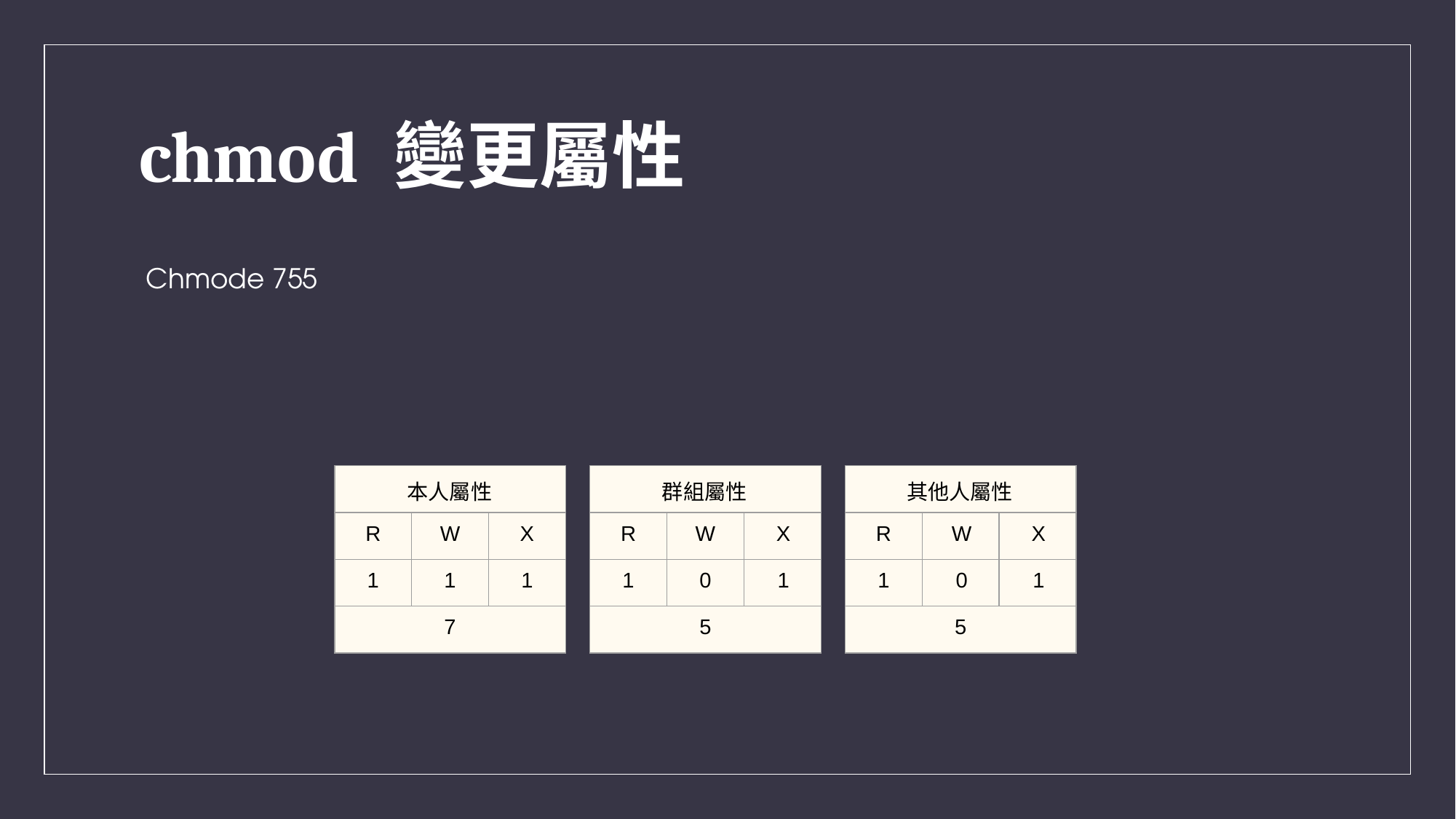

# chmod 變更屬性
Chmode 755
| 本人屬性 |  |  |
| --- | --- | --- |
| R | W | X |
| 1 | 1 | 1 |
| 7 |  |  |
| 群組屬性 |  |  |
| --- | --- | --- |
| R | W | X |
| 1 | 0 | 1 |
| 5 |  |  |
| 其他人屬性 |  |  |
| --- | --- | --- |
| R | W | X |
| 1 | 0 | 1 |
| 5 |  |  |